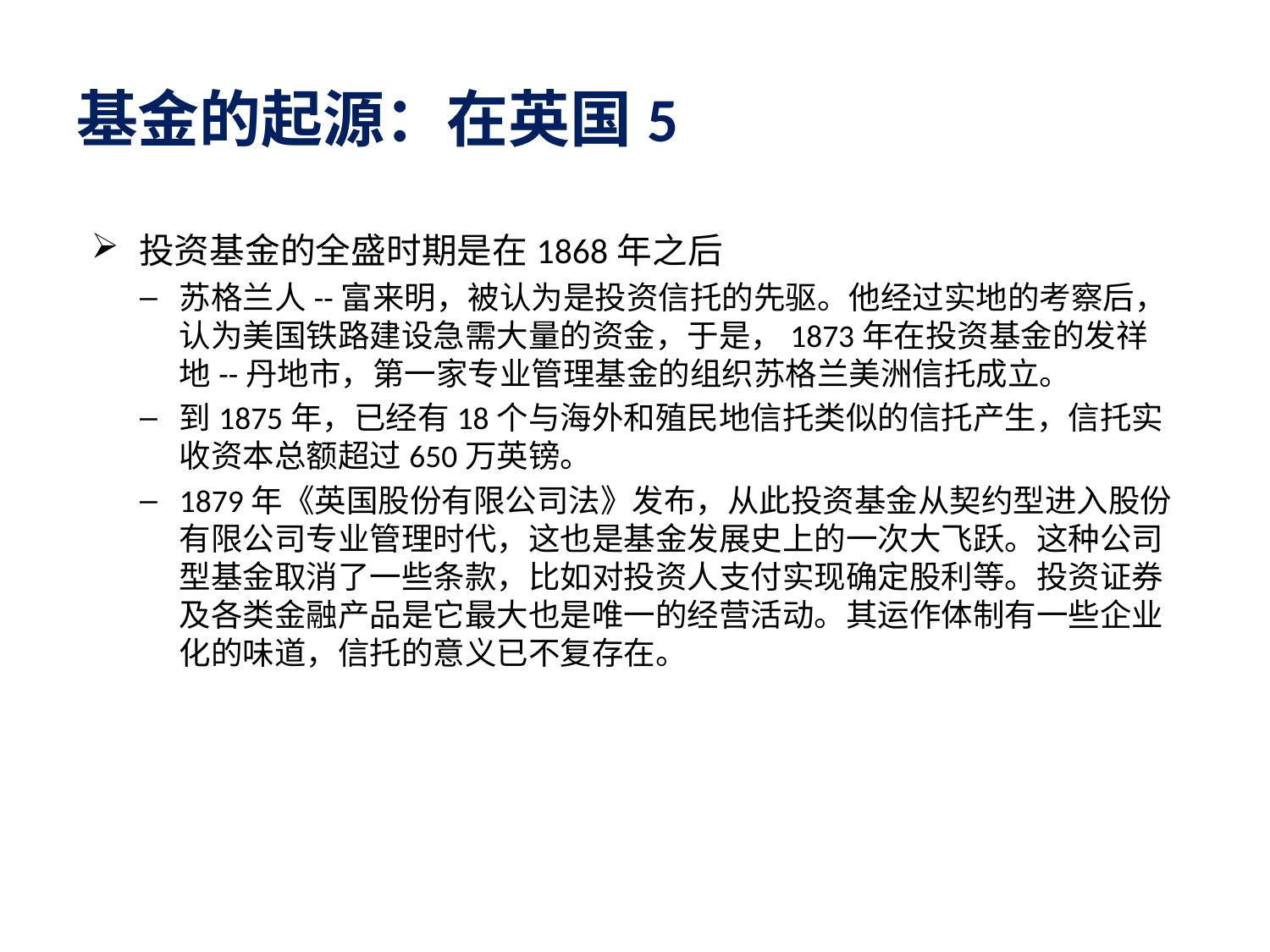

# 基金的起源：在英国5
投资基金的全盛时期是在1868年之后
苏格兰人--富来明，被认为是投资信托的先驱。他经过实地的考察后，认为美国铁路建设急需大量的资金，于是，1873年在投资基金的发祥地--丹地市，第一家专业管理基金的组织苏格兰美洲信托成立。
到1875年，已经有18个与海外和殖民地信托类似的信托产生，信托实收资本总额超过650万英镑。
1879年《英国股份有限公司法》发布，从此投资基金从契约型进入股份有限公司专业管理时代，这也是基金发展史上的一次大飞跃。这种公司型基金取消了一些条款，比如对投资人支付实现确定股利等。投资证券及各类金融产品是它最大也是唯一的经营活动。其运作体制有一些企业化的味道，信托的意义已不复存在。